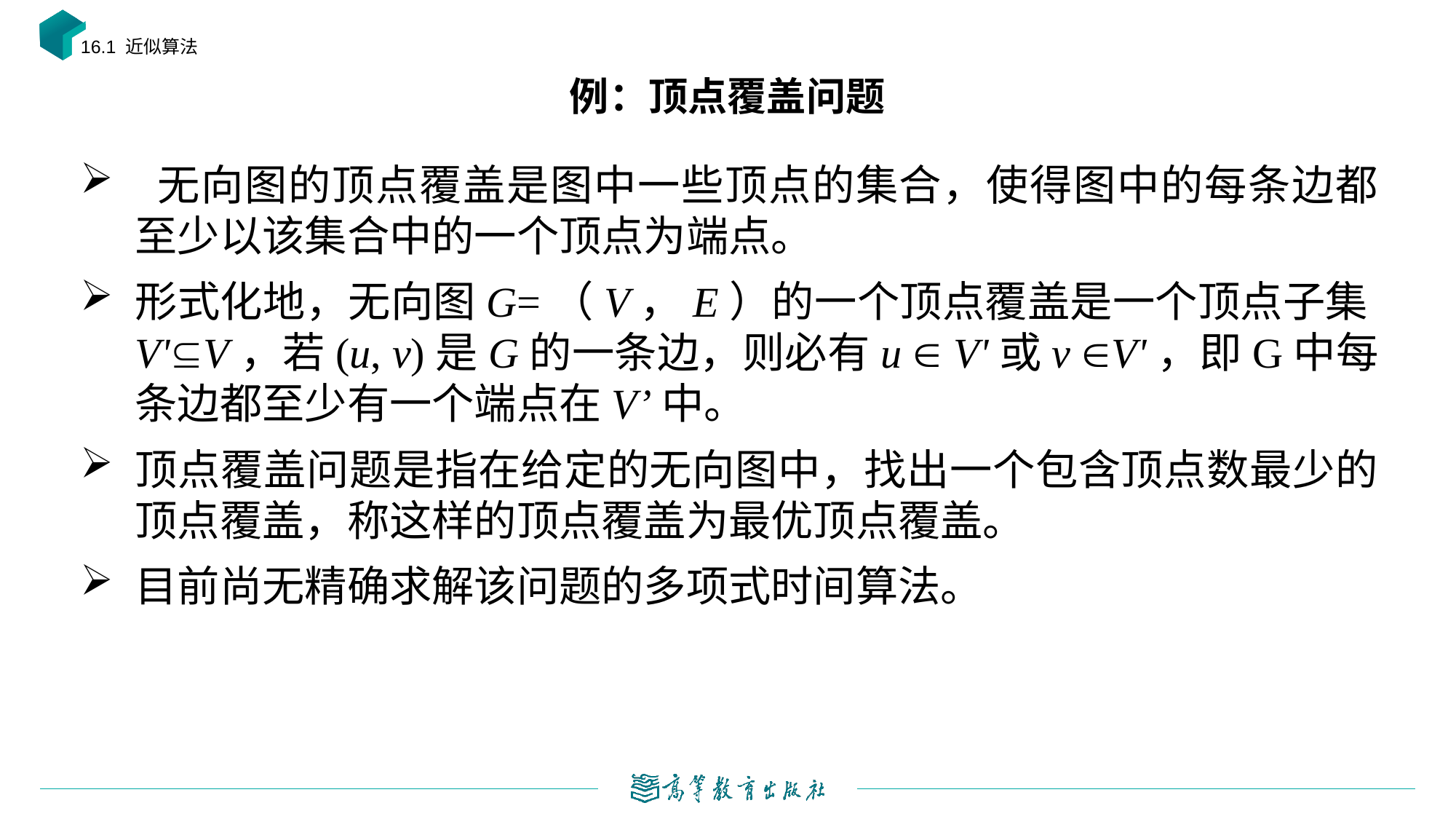

16.1 近似算法
# 例：顶点覆盖问题
 无向图的顶点覆盖是图中一些顶点的集合，使得图中的每条边都至少以该集合中的一个顶点为端点。
形式化地，无向图G=（V，E）的一个顶点覆盖是一个顶点子集V'⊆V，若(u, v)是G的一条边，则必有u ∈ V'或v ∈V'，即G中每条边都至少有一个端点在V’中。
顶点覆盖问题是指在给定的无向图中，找出一个包含顶点数最少的顶点覆盖，称这样的顶点覆盖为最优顶点覆盖。
目前尚无精确求解该问题的多项式时间算法。